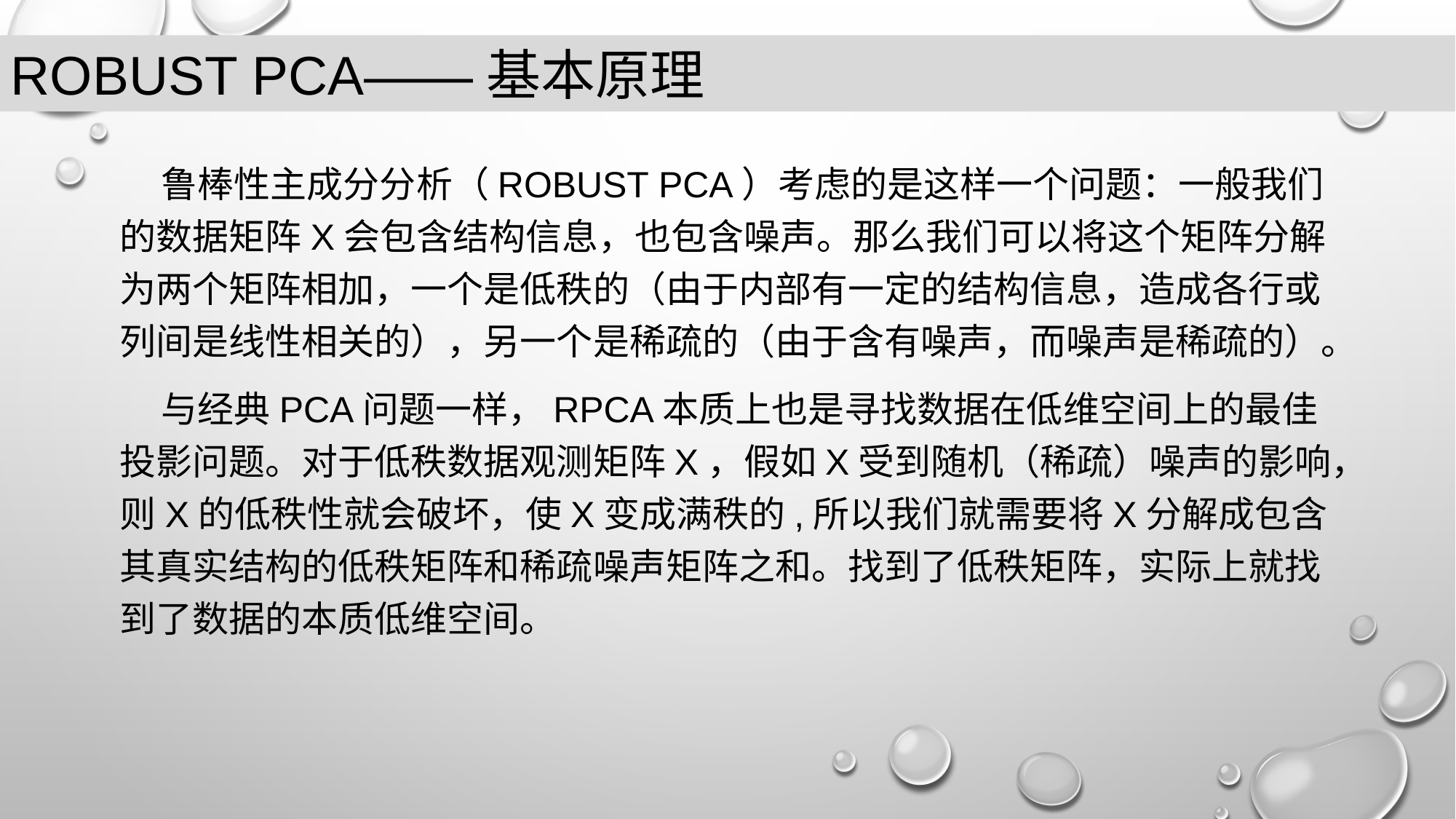

ROBUST PCA——基本原理
    鲁棒性主成分分析（Robust PCA）考虑的是这样一个问题：一般我们的数据矩阵X会包含结构信息，也包含噪声。那么我们可以将这个矩阵分解为两个矩阵相加，一个是低秩的（由于内部有一定的结构信息，造成各行或列间是线性相关的），另一个是稀疏的（由于含有噪声，而噪声是稀疏的）。
    与经典PCA问题一样，RPCA本质上也是寻找数据在低维空间上的最佳投影问题。对于低秩数据观测矩阵X，假如X受到随机（稀疏）噪声的影响，则X的低秩性就会破坏，使X变成满秩的,所以我们就需要将X分解成包含其真实结构的低秩矩阵和稀疏噪声矩阵之和。找到了低秩矩阵，实际上就找到了数据的本质低维空间。